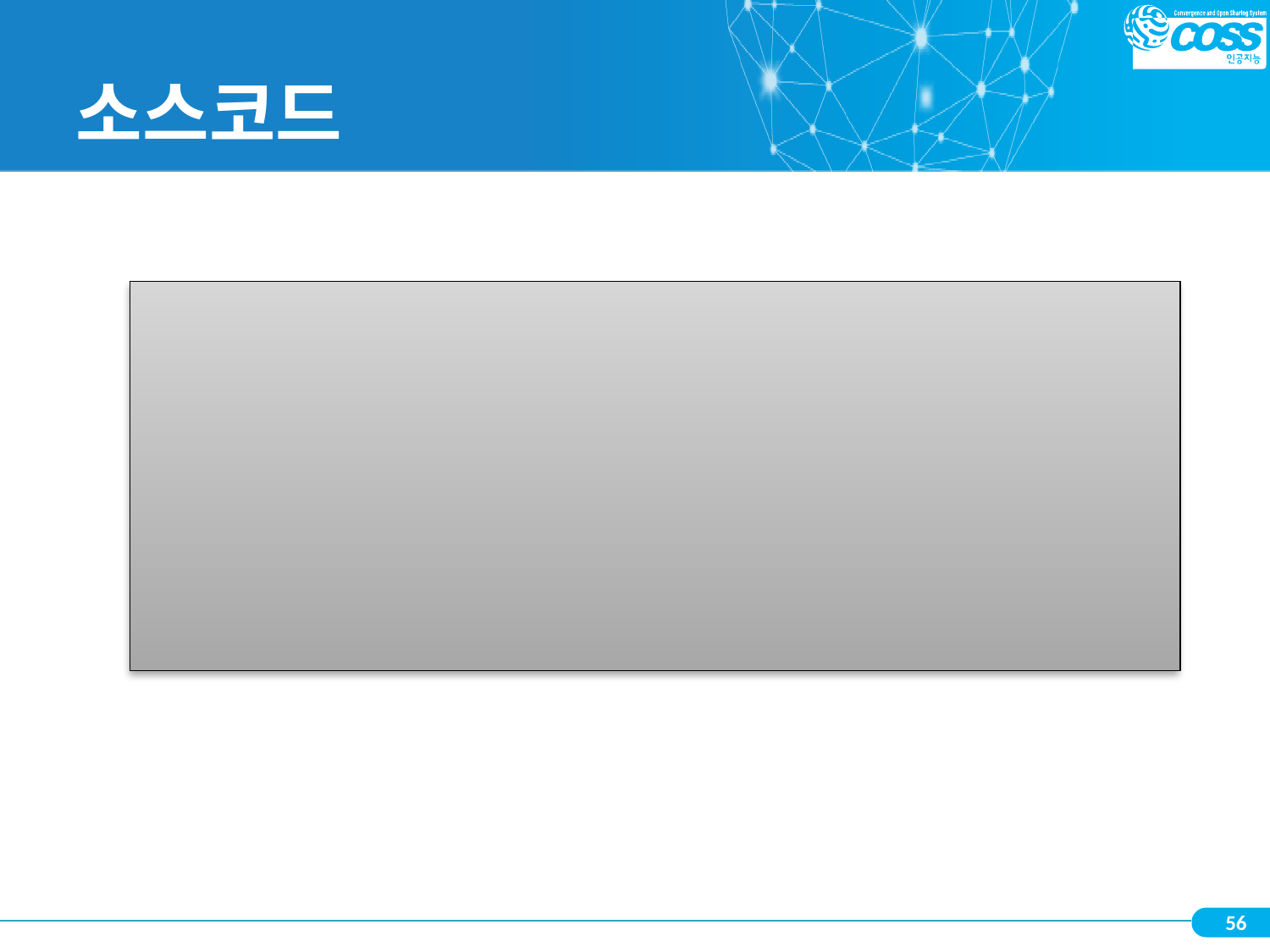

# 소스코드

# 화씨 섭씨 환산하기
f = float(input("화씨온도: "))
c = 5/9*(f-32)
print("섭씨온도:", c)